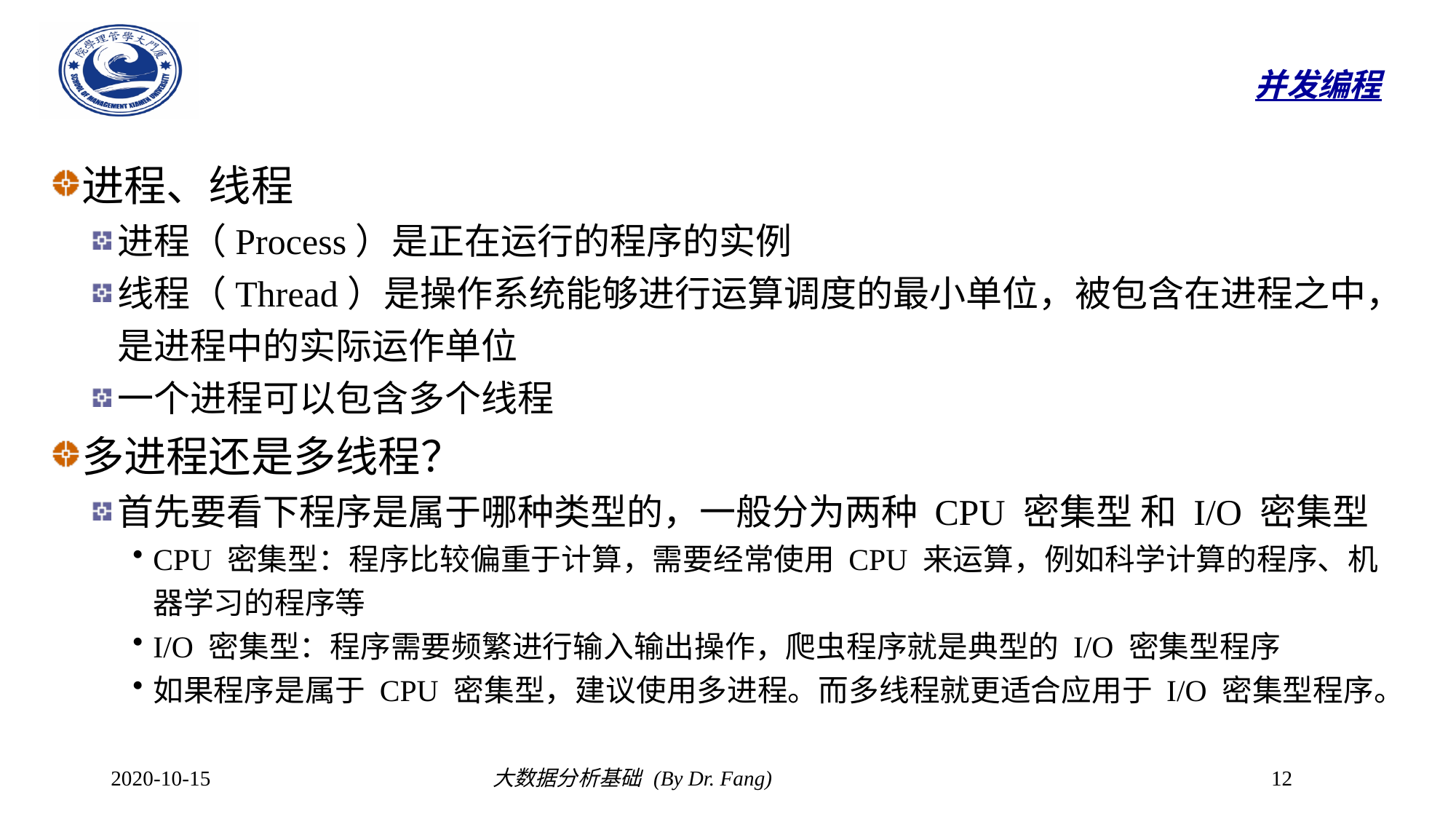

# 并发编程
进程、线程
进程（Process）是正在运行的程序的实例
线程（Thread）是操作系统能够进行运算调度的最小单位，被包含在进程之中，是进程中的实际运作单位
一个进程可以包含多个线程
多进程还是多线程？
首先要看下程序是属于哪种类型的，一般分为两种 CPU 密集型 和 I/O 密集型
CPU 密集型：程序比较偏重于计算，需要经常使用 CPU 来运算，例如科学计算的程序、机器学习的程序等
I/O 密集型：程序需要频繁进行输入输出操作，爬虫程序就是典型的 I/O 密集型程序
如果程序是属于 CPU 密集型，建议使用多进程。而多线程就更适合应用于 I/O 密集型程序。
2020-10-15
大数据分析基础 (By Dr. Fang)
12